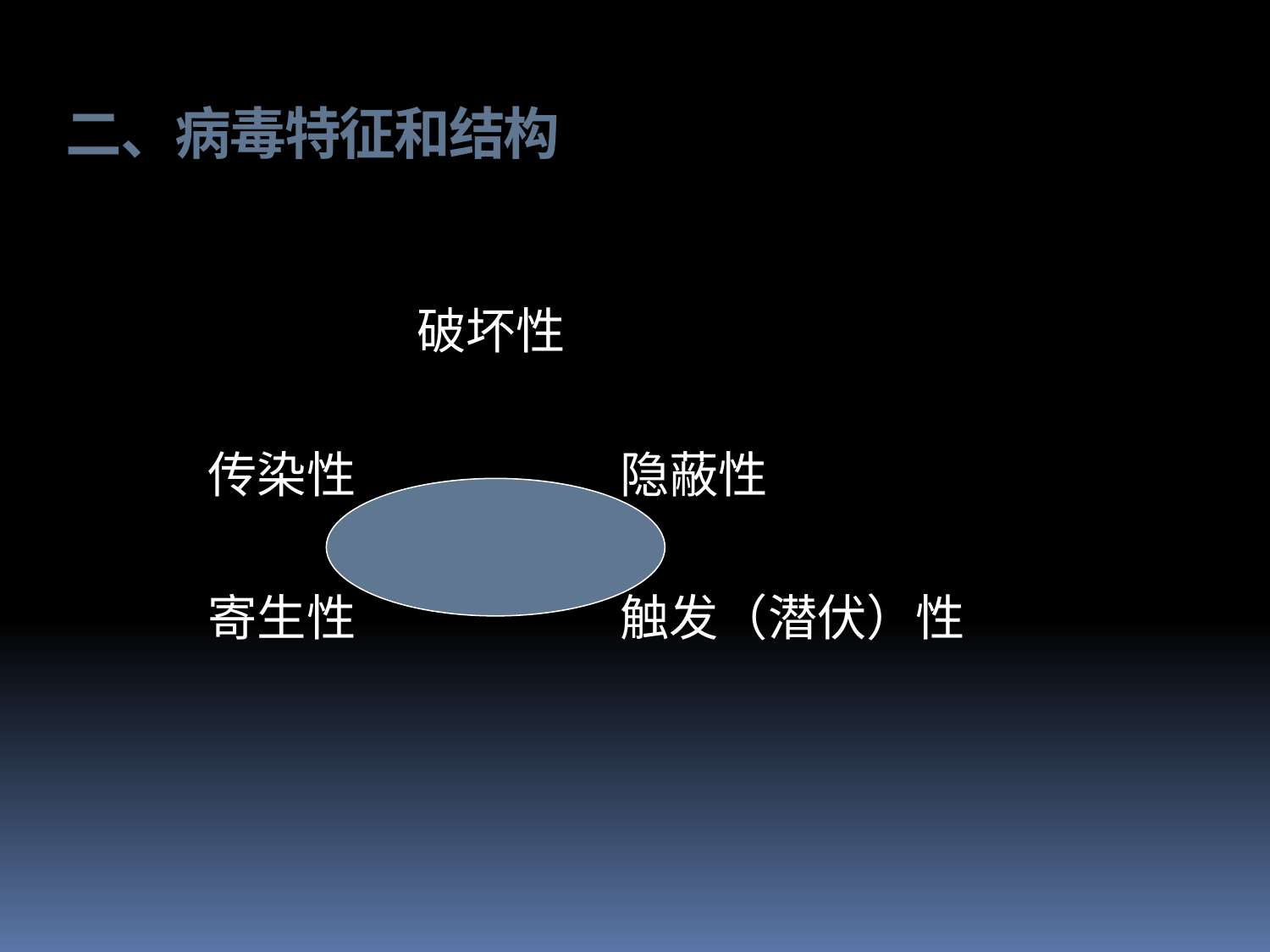

# 二、病毒特征和结构

                               破坏性

            传染性                        隐蔽性

            寄生性                        触发（潜伏）性